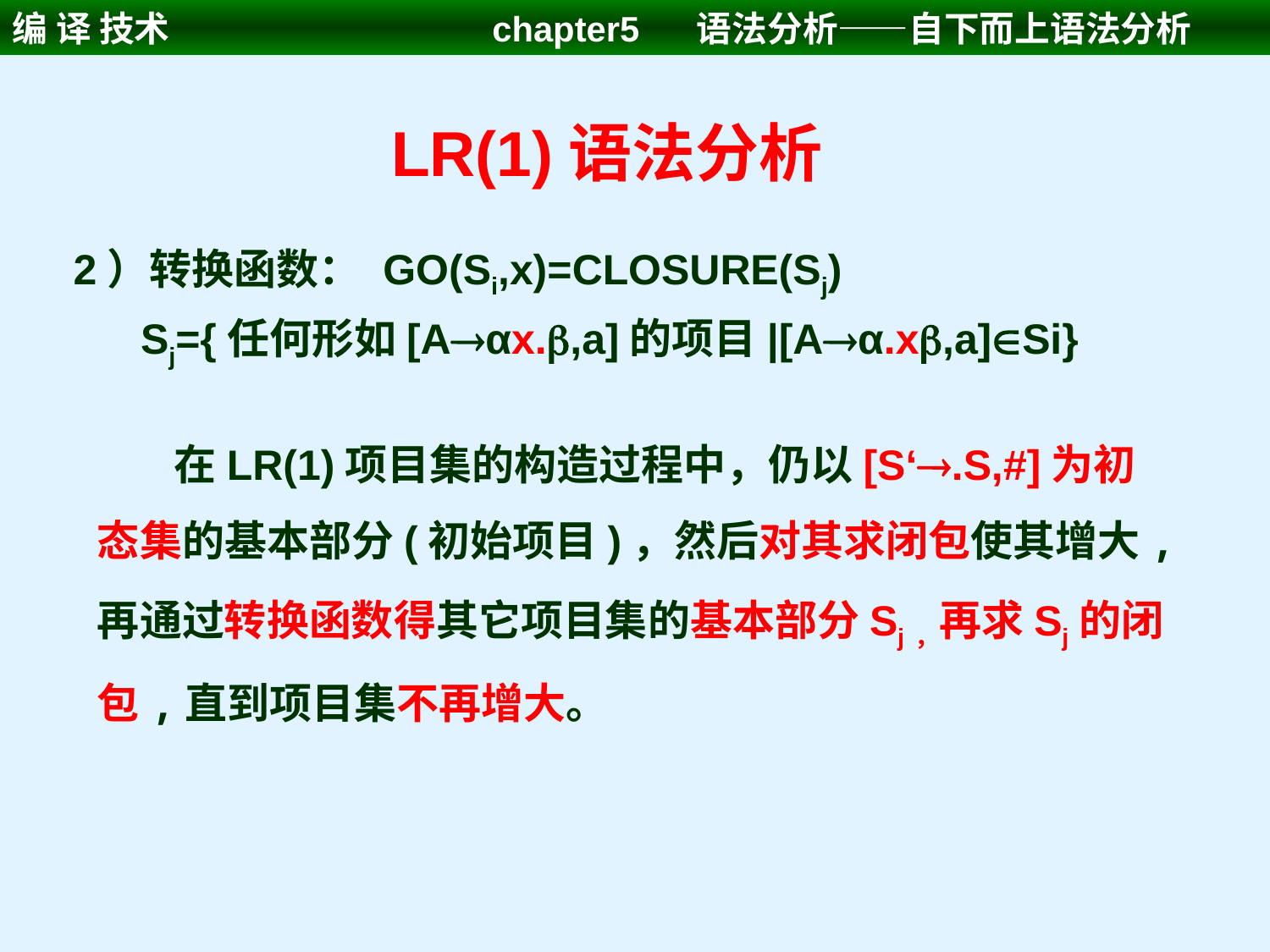

LR(1)语法分析
2）转换函数：
GO(Si,x)=CLOSURE(Sj)
Sj={任何形如[A→αx.β,a]的项目|[A→α.xβ,a]∈Si}
       在LR(1)项目集的构造过程中，仍以[S‘→.S,#]为初态集的基本部分(初始项目)，然后对其求闭包使其增大,再通过转换函数得其它项目集的基本部分Sj，再求Sj的闭包,直到项目集不再增大。